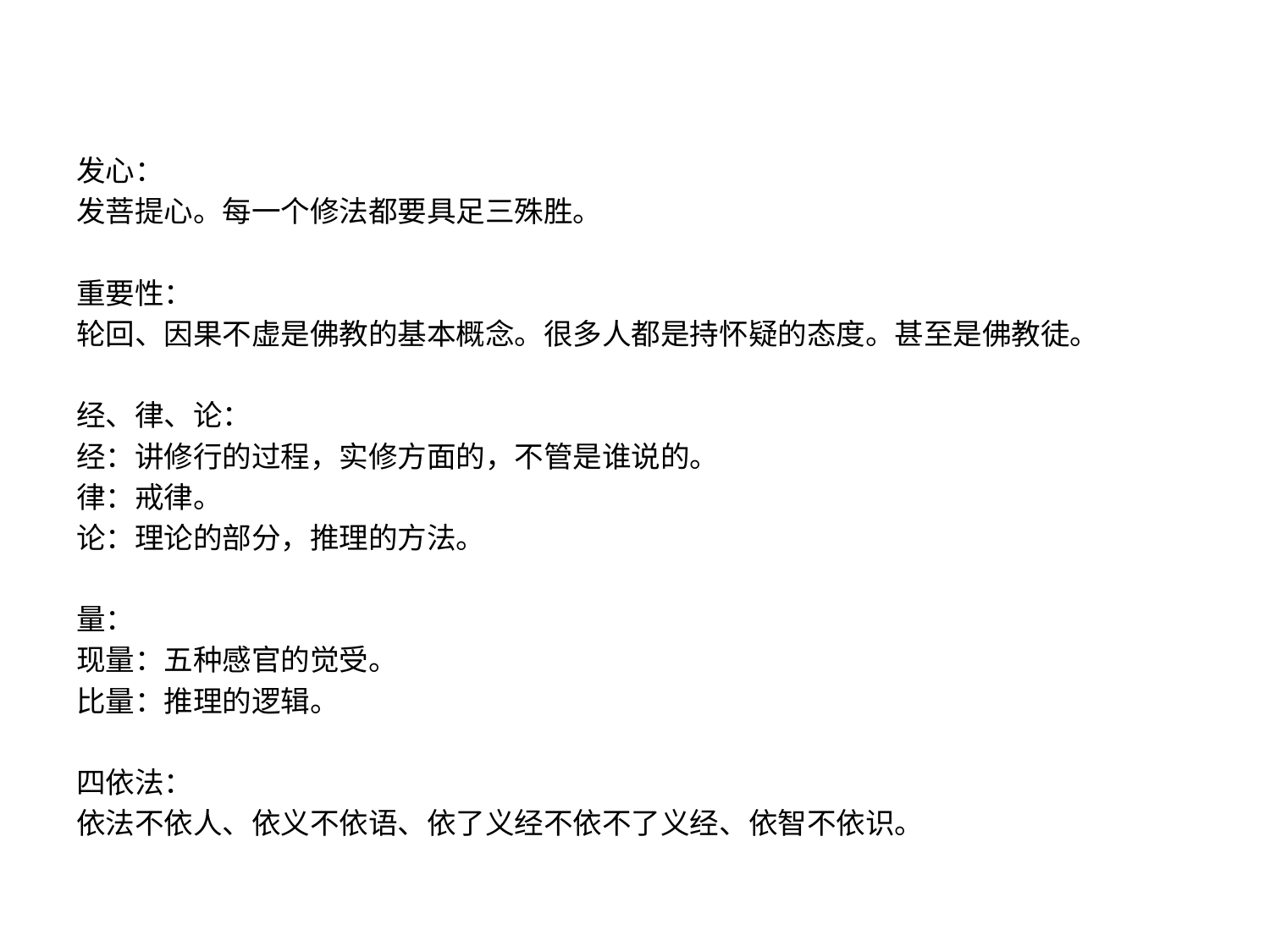

#
发心：
发菩提心。每一个修法都要具足三殊胜。

重要性：
轮回、因果不虚是佛教的基本概念。很多人都是持怀疑的态度。甚至是佛教徒。

经、律、论：
经：讲修行的过程，实修方面的，不管是谁说的。
律：戒律。
论：理论的部分，推理的方法。

量：
现量：五种感官的觉受。
比量：推理的逻辑。

四依法：
依法不依人、依义不依语、依了义经不依不了义经、依智不依识。